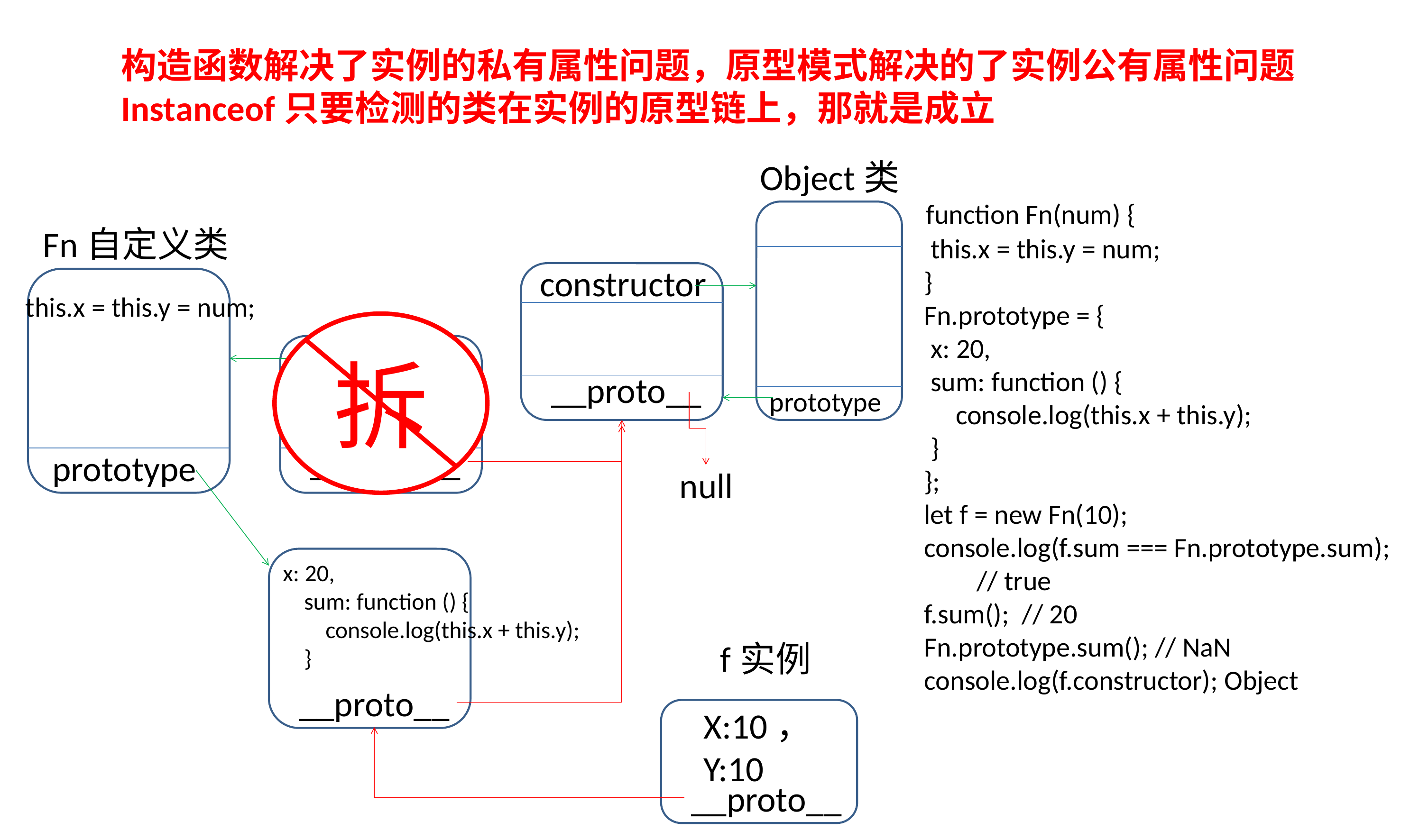

构造函数解决了实例的私有属性问题，原型模式解决的了实例公有属性问题
Instanceof只要检测的类在实例的原型链上，那就是成立
Object类
   function Fn(num) {
    this.x = this.y = num;
   }
   Fn.prototype = {
    x: 20,
    sum: function () {
        console.log(this.x + this.y);
    }
   };
   let f = new Fn(10);
   console.log(f.sum === Fn.prototype.sum);
	// true
   f.sum();  // 20
   Fn.prototype.sum(); // NaN
   console.log(f.constructor); Object

Fn自定义类
constructor

this.x = this.y = num;
拆
constructor

__proto__
prototype
__proto__
prototype
null

x: 20,
    sum: function () {
        console.log(this.x + this.y);
    }

f实例
__proto__

X:10，
Y:10
__proto__